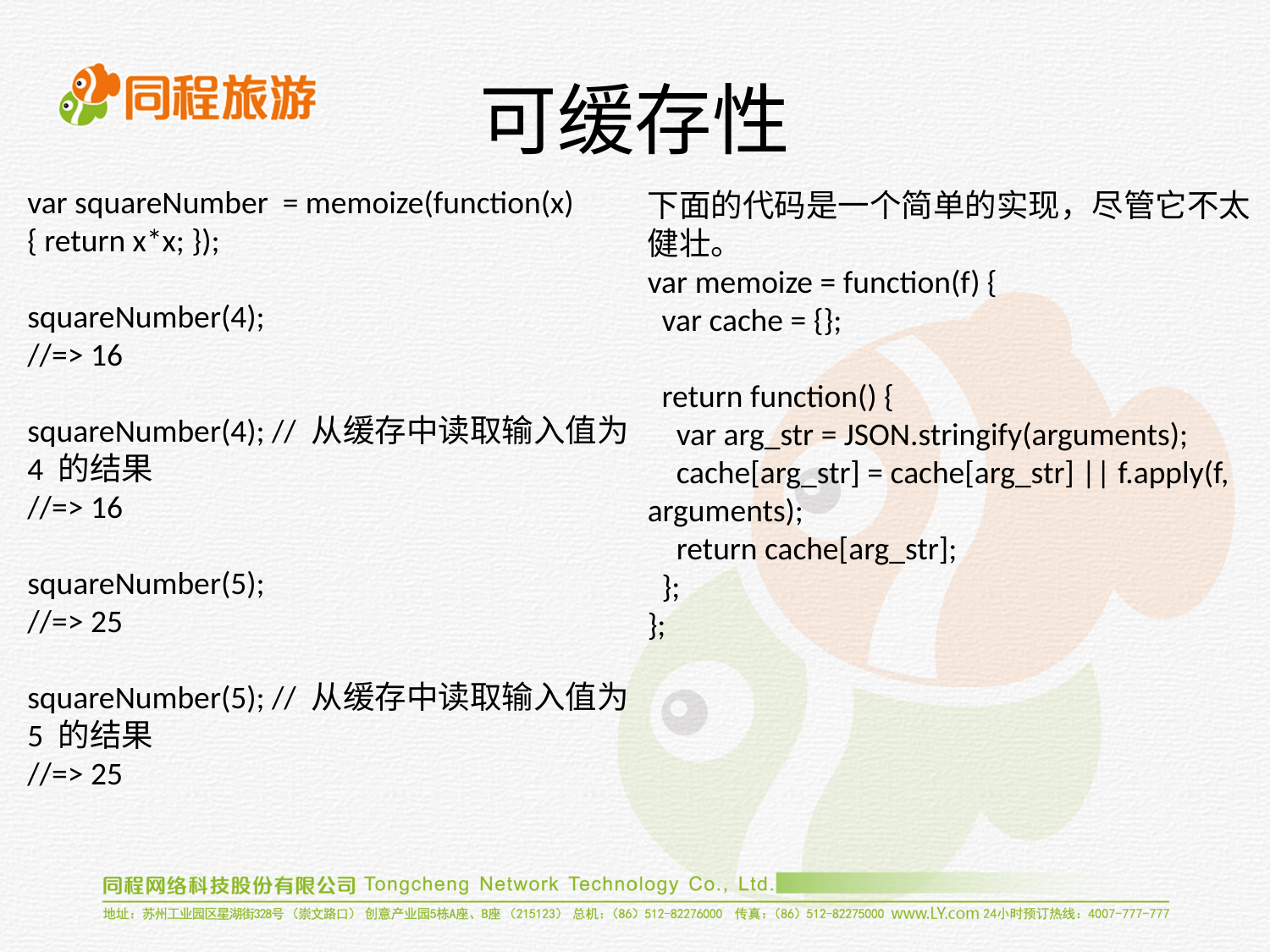

# 可缓存性
var squareNumber  = memoize(function(x){ return x*x; });

squareNumber(4);
//=> 16

squareNumber(4); // 从缓存中读取输入值为 4 的结果
//=> 16

squareNumber(5);
//=> 25

squareNumber(5); // 从缓存中读取输入值为 5 的结果
//=> 25
下面的代码是一个简单的实现，尽管它不太健壮。
var memoize = function(f) {
  var cache = {};

  return function() {
    var arg_str = JSON.stringify(arguments);
    cache[arg_str] = cache[arg_str] || f.apply(f, arguments);
    return cache[arg_str];
  };
};